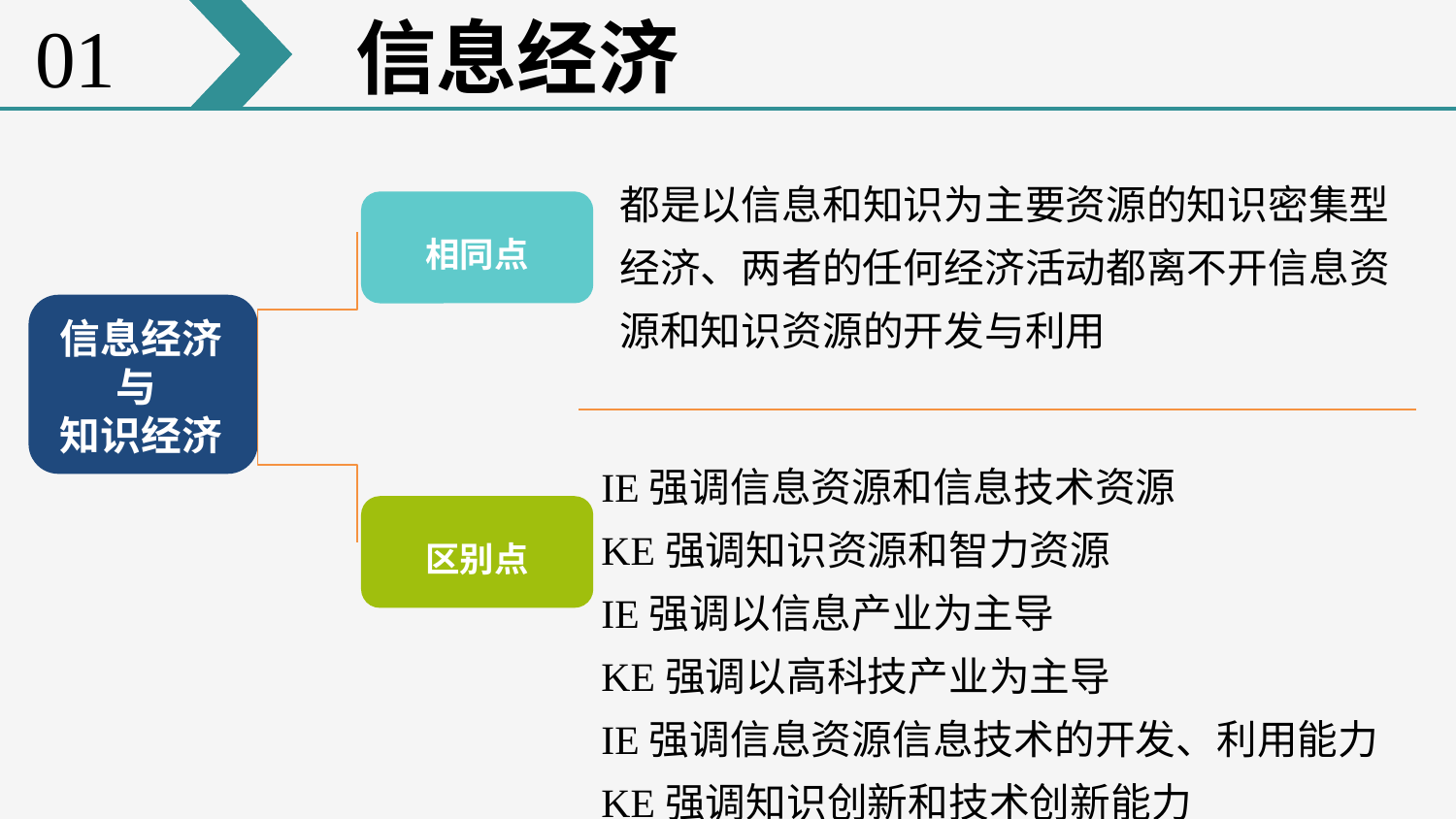

01
 信息经济
都是以信息和知识为主要资源的知识密集型经济、两者的任何经济活动都离不开信息资源和知识资源的开发与利用
相同点

信息经济
     与
知识经济
IE强调信息资源和信息技术资源
KE强调知识资源和智力资源
IE强调以信息产业为主导
KE强调以高科技产业为主导
IE强调信息资源信息技术的开发、利用能力
KE强调知识创新和技术创新能力
区别点